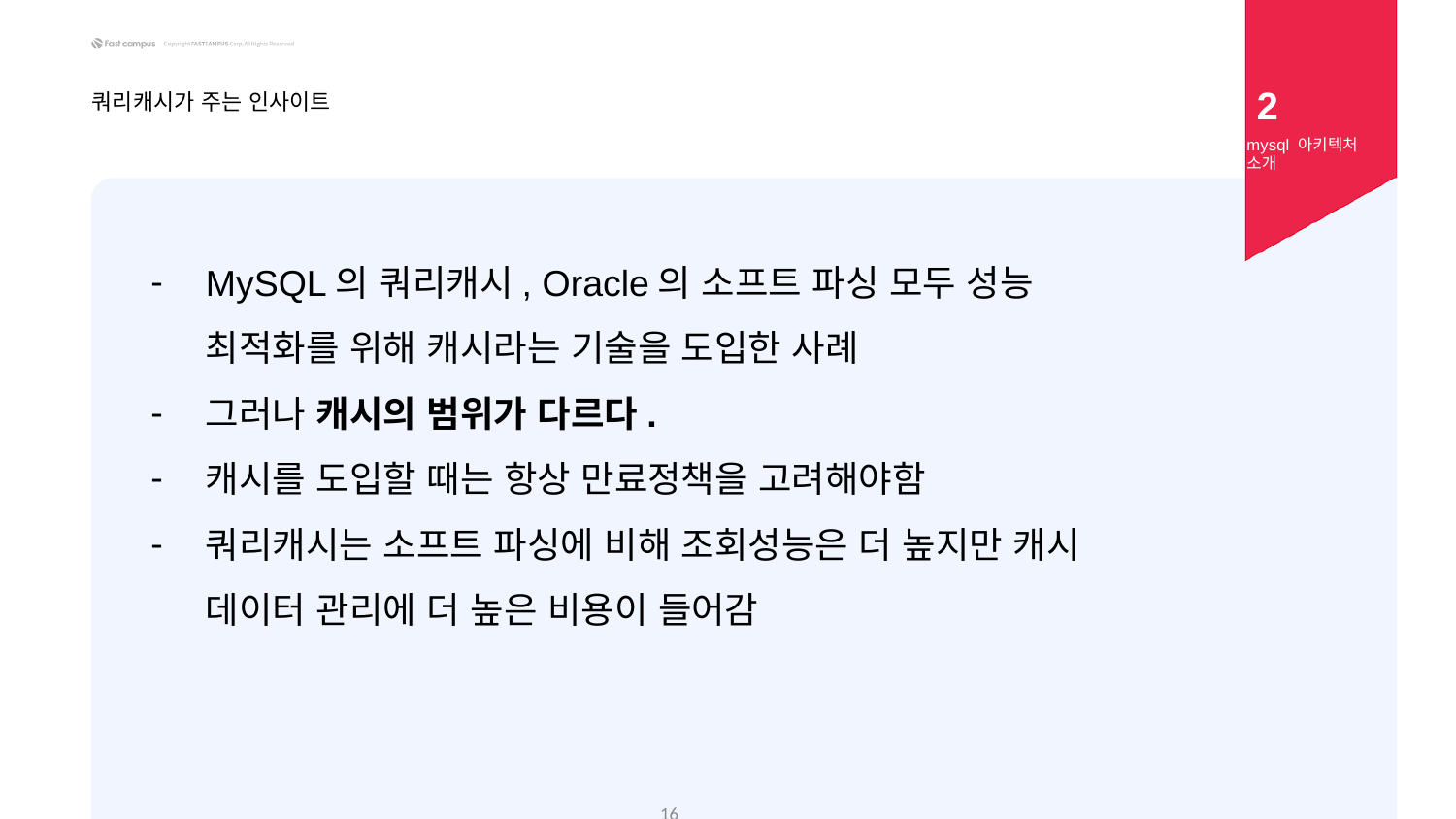

2
쿼리캐시가 주는 인사이트

mysql 아키텍처 소개

MySQL의 쿼리캐시, Oracle의 소프트 파싱 모두 성능 최적화를 위해 캐시라는 기술을 도입한 사례
그러나 캐시의 범위가 다르다.
캐시를 도입할 때는 항상 만료정책을 고려해야함
쿼리캐시는 소프트 파싱에 비해 조회성능은 더 높지만 캐시 데이터 관리에 더 높은 비용이 들어감
16